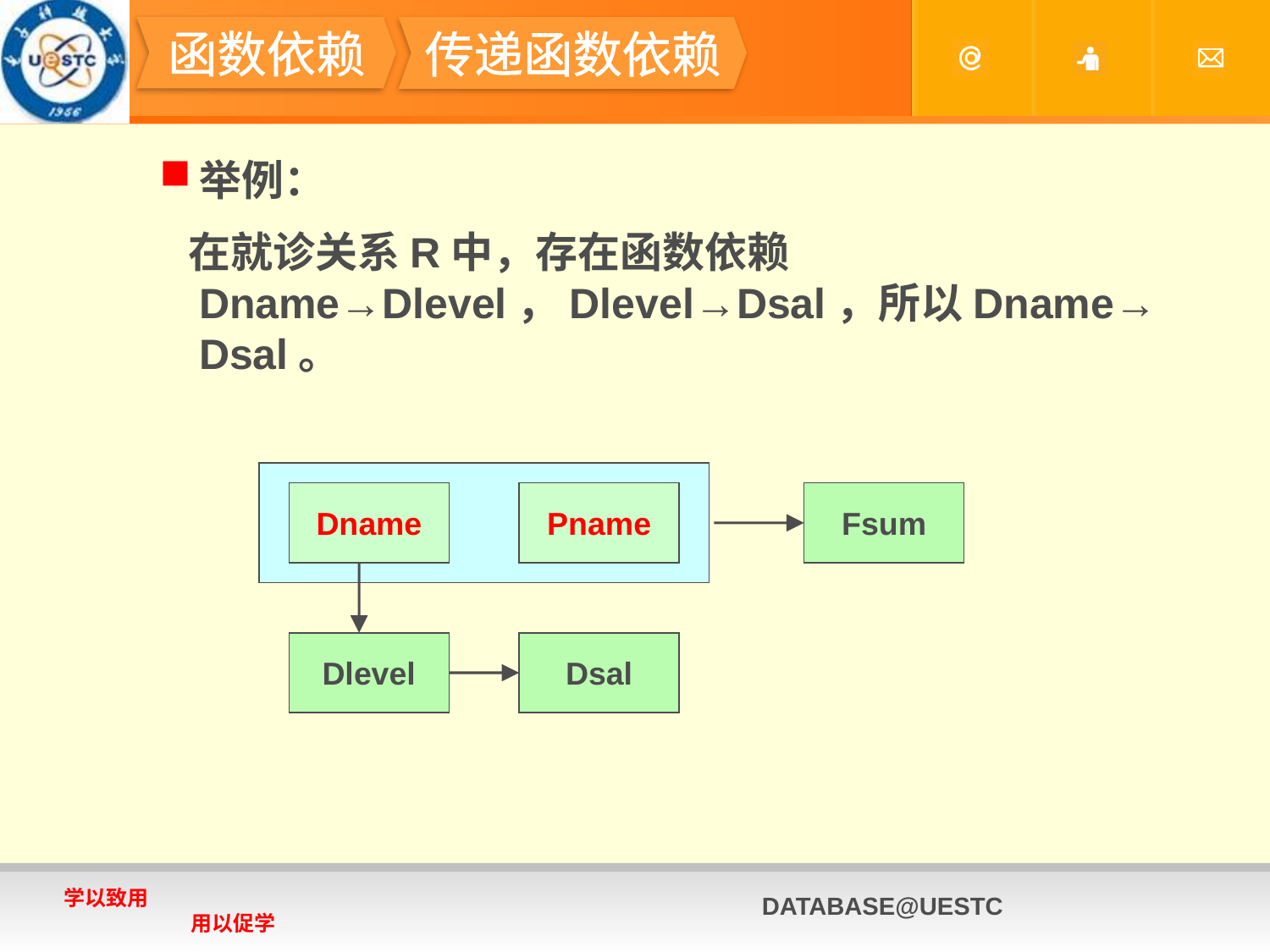

#
函数依赖
传递函数依赖
举例：
  在就诊关系R中，存在函数依赖Dname→Dlevel，Dlevel→Dsal，所以Dname→ Dsal。

Dname
Pname
Fsum

Dlevel
Dsal